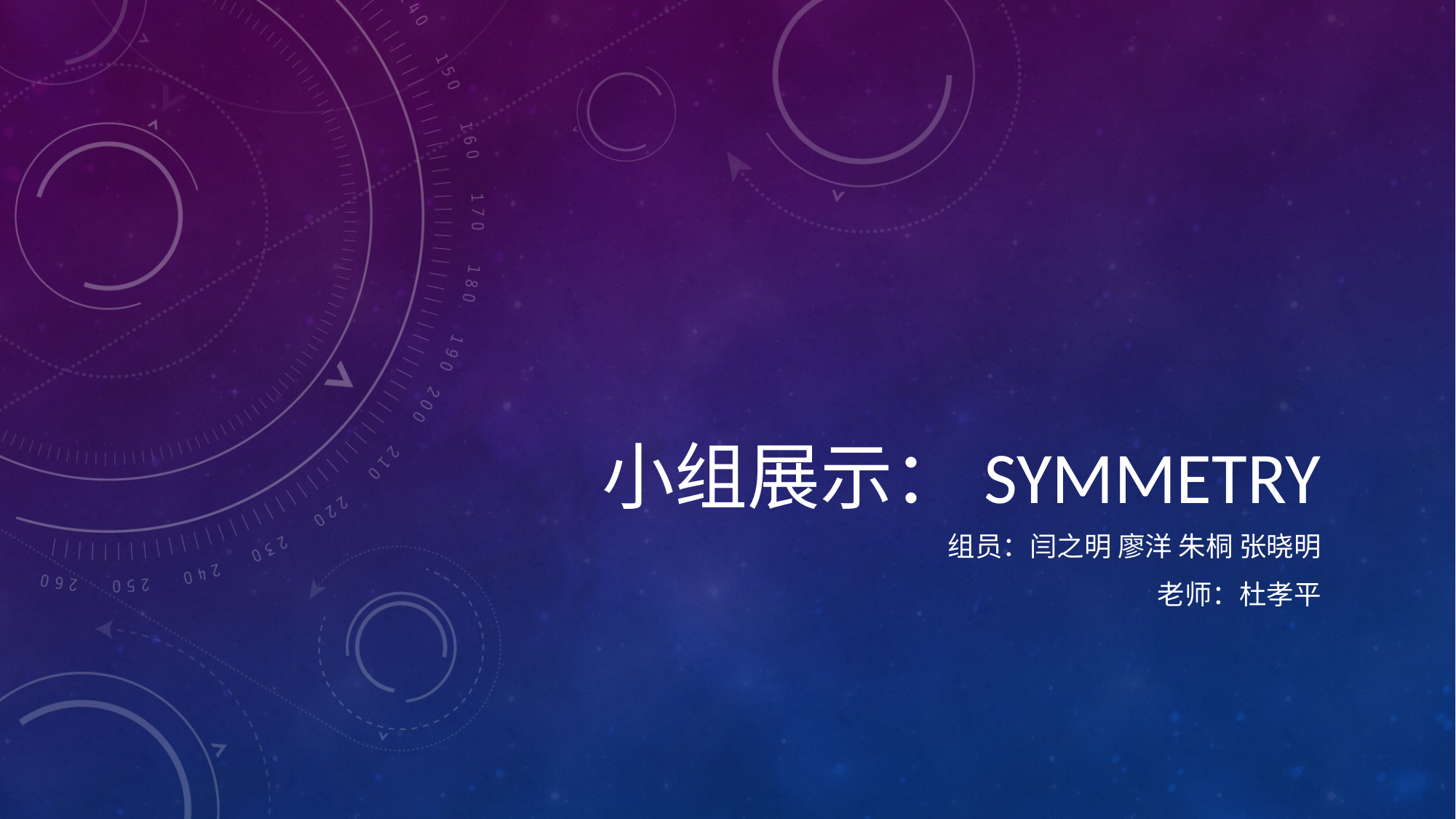

# 小组展示：SYMMETRY
组员：闫之明 廖洋 朱桐 张晓明
老师：杜孝平